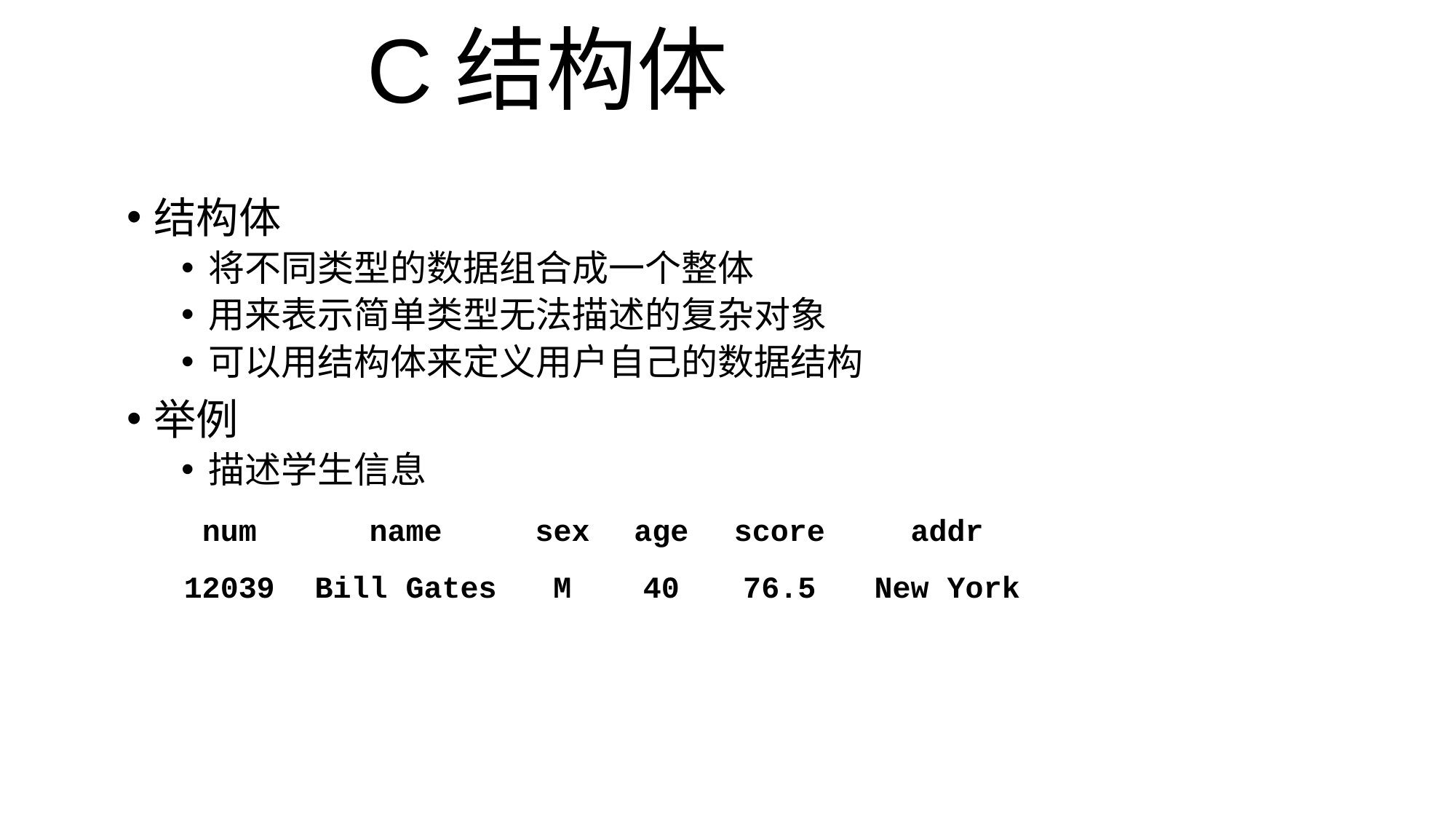

C结构体
结构体
将不同类型的数据组合成一个整体
用来表示简单类型无法描述的复杂对象
可以用结构体来定义用户自己的数据结构
举例
描述学生信息
| num | name | sex | age | score | addr |
| --- | --- | --- | --- | --- | --- |
| 12039 | Bill Gates | M | 40 | 76.5 | New York |